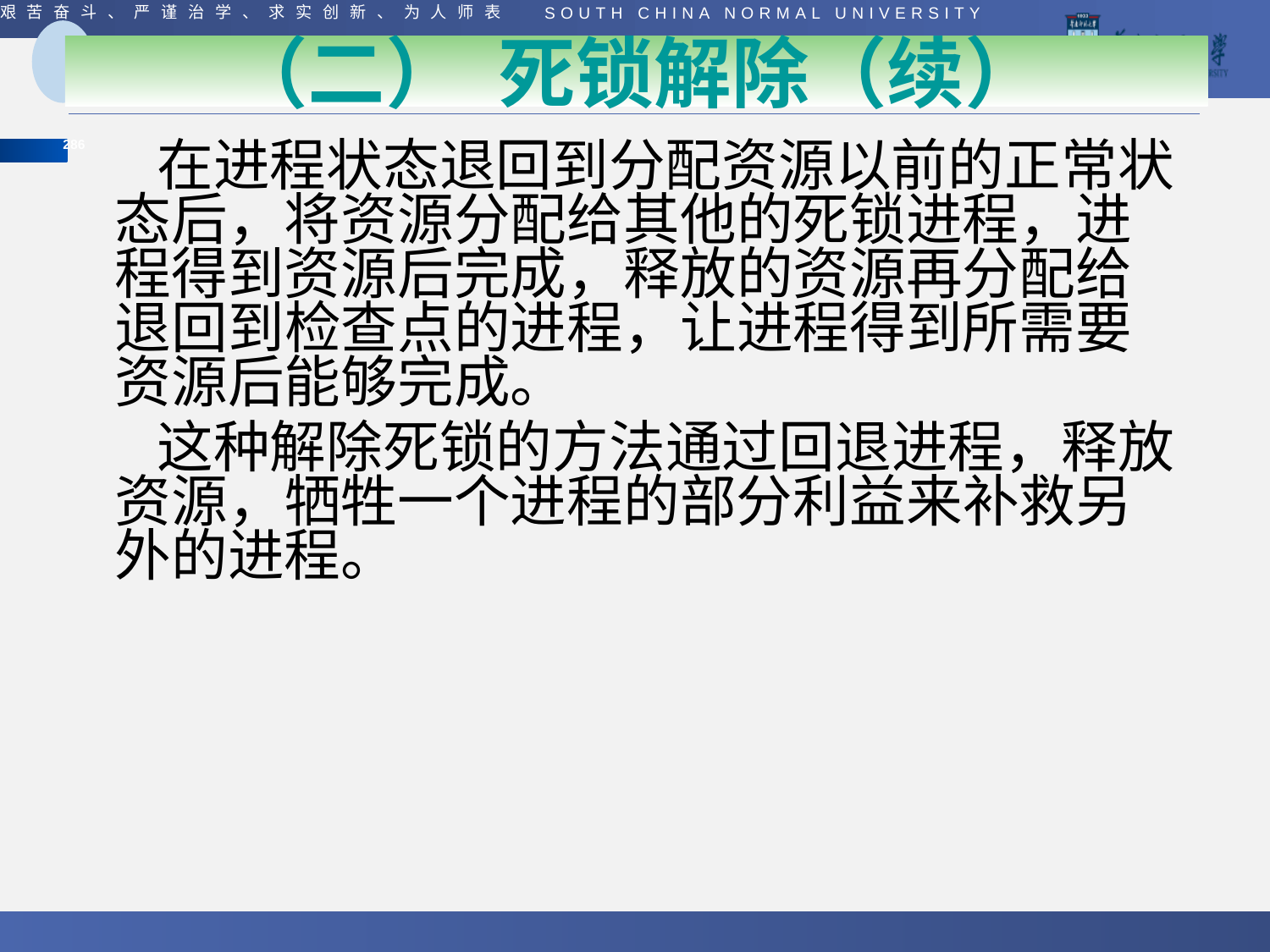

（二）  死锁解除（续）
      在进程状态退回到分配资源以前的正常状态后，将资源分配给其他的死锁进程，进程得到资源后完成，释放的资源再分配给退回到检查点的进程，让进程得到所需要资源后能够完成。
      这种解除死锁的方法通过回退进程，释放资源，牺牲一个进程的部分利益来补救另外的进程。

286